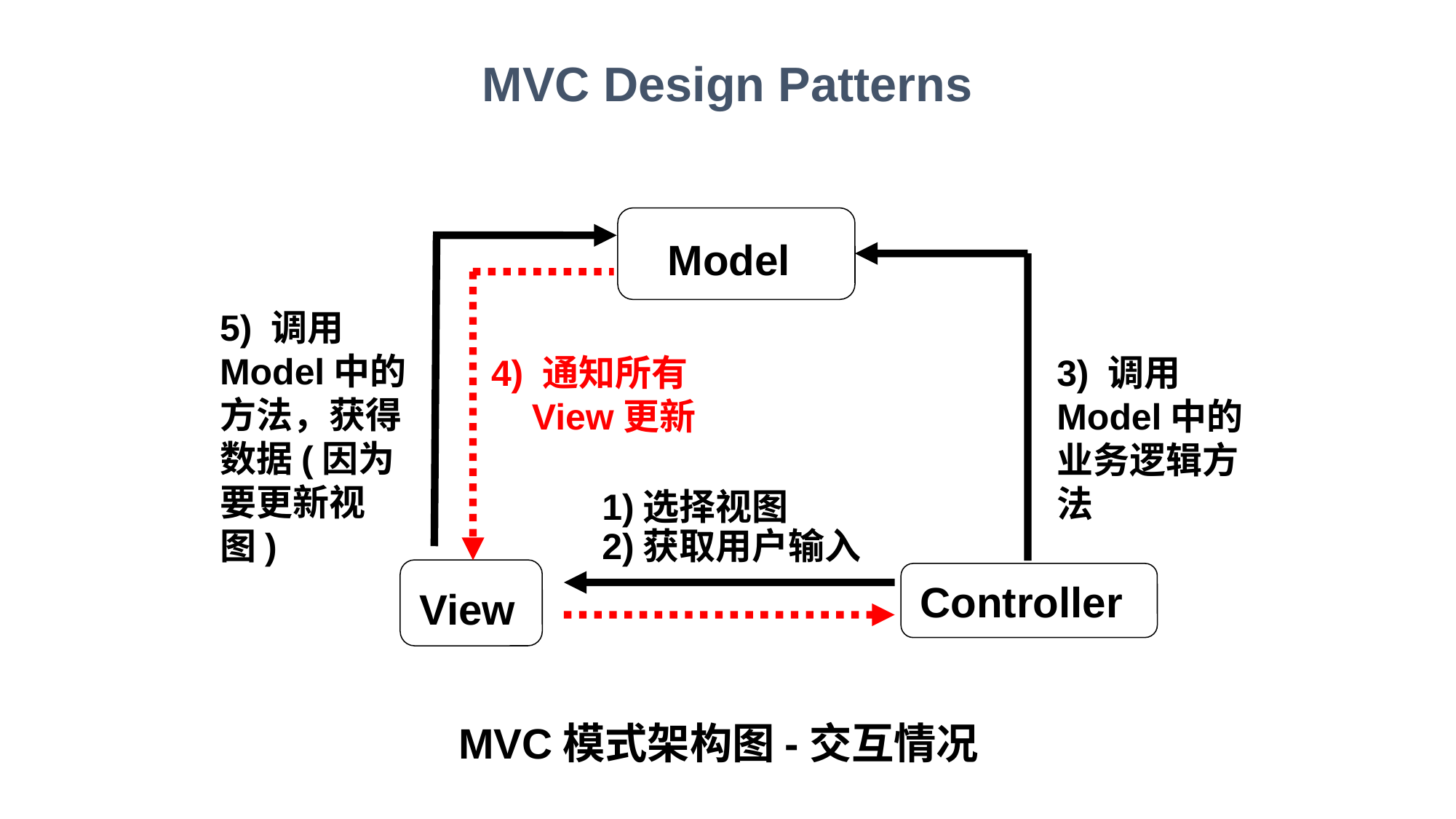

MVC Design Patterns
     Model

5) 调用 Model中的方法，获得数据(因为要更新视图)
4) 通知所有
    View更新
3) 调用Model中的业务逻辑方法
1)选择视图
2)获取用户输入
View
Controller

MVC模式架构图-交互情况